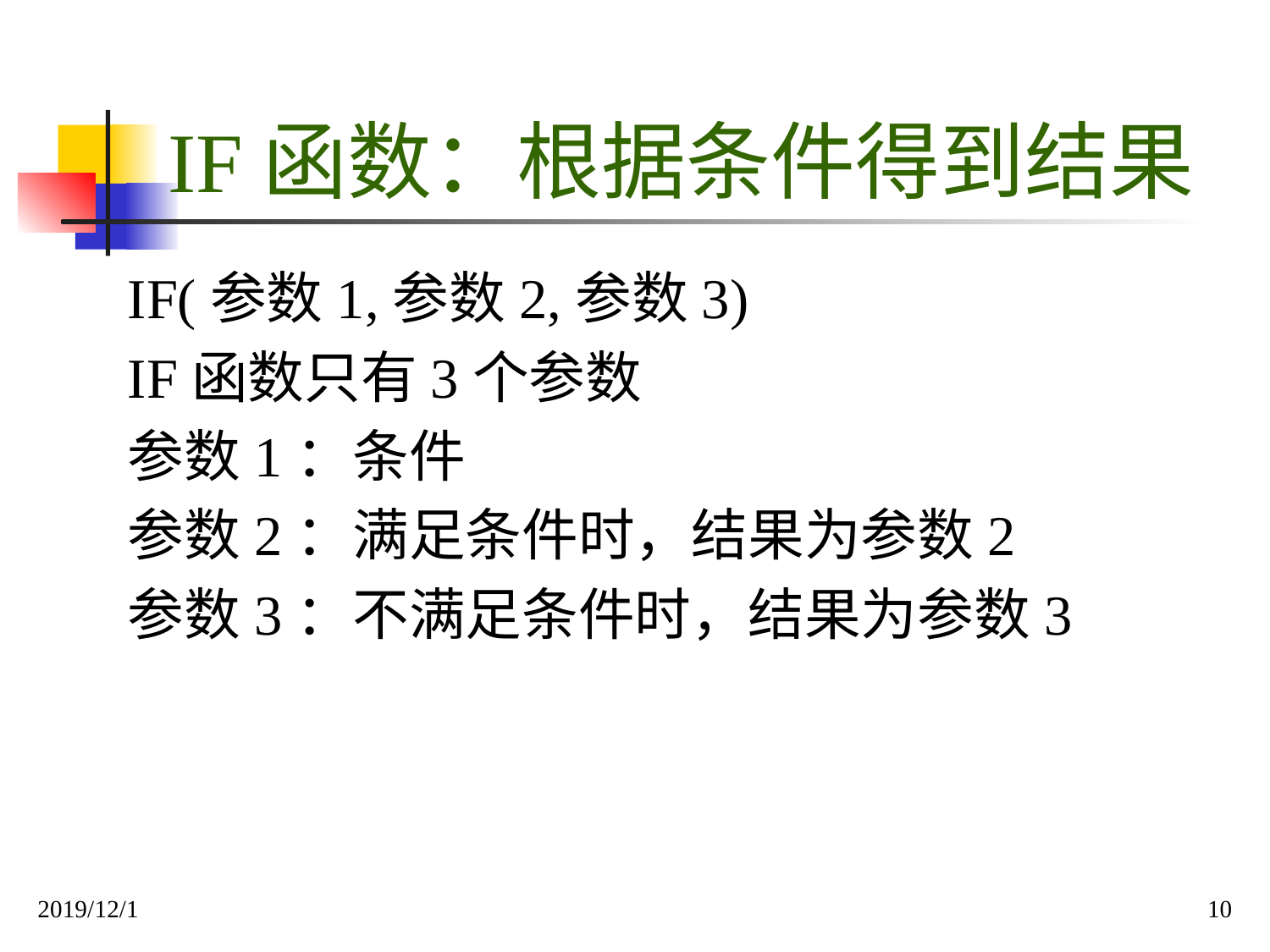

# IF函数：根据条件得到结果
IF(参数1,参数2,参数3)
IF函数只有3个参数
参数1：条件
参数2：满足条件时，结果为参数2
参数3：不满足条件时，结果为参数3

2019/12/1
10